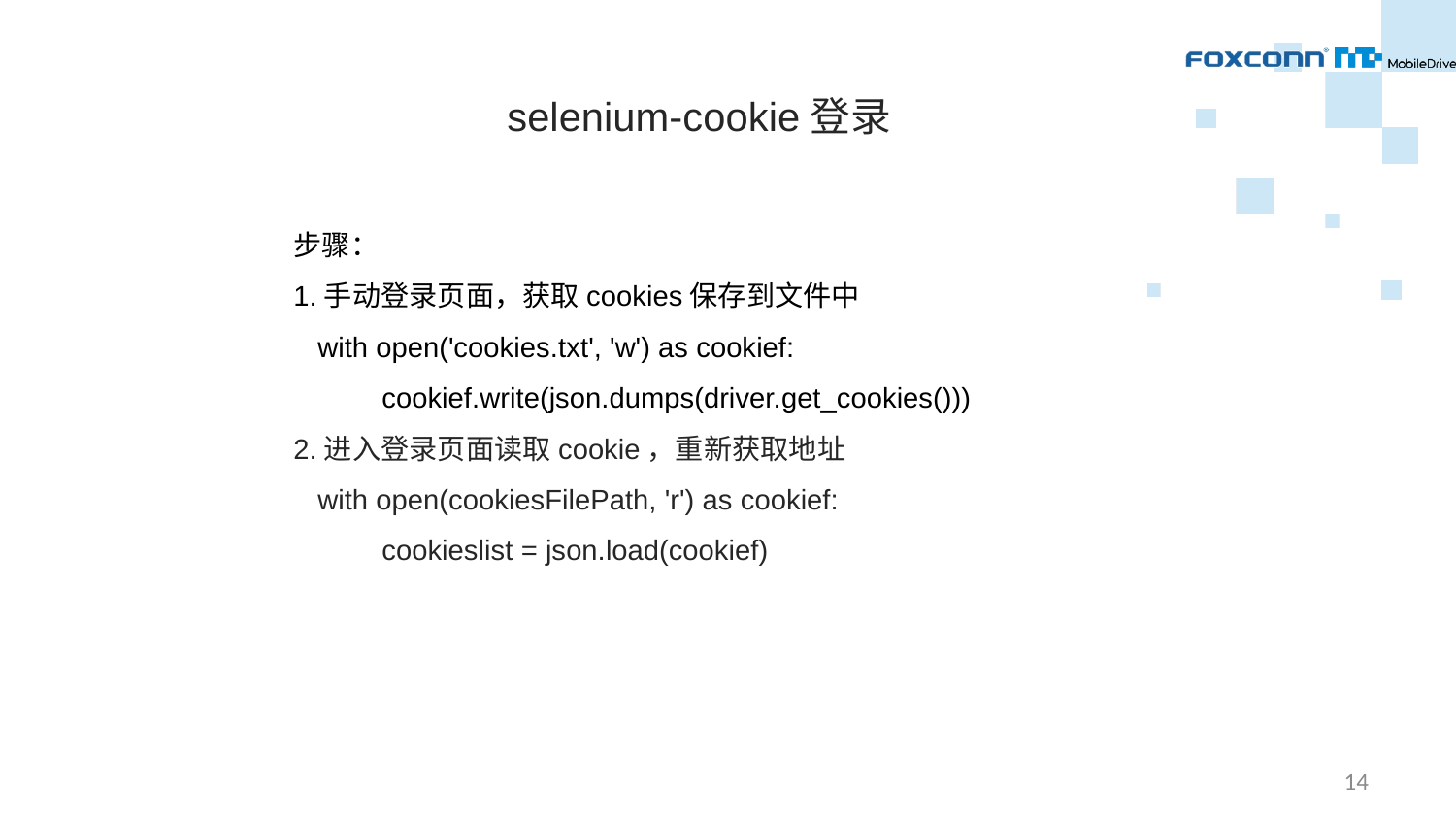

selenium-cookie登录
步骤：
1.手动登录页面，获取cookies保存到文件中
   with open('cookies.txt', 'w') as cookief:
           cookief.write(json.dumps(driver.get_cookies()))
2.进入登录页面读取cookie，重新获取地址
   with open(cookiesFilePath, 'r') as cookief:
           cookieslist = json.load(cookief)
14